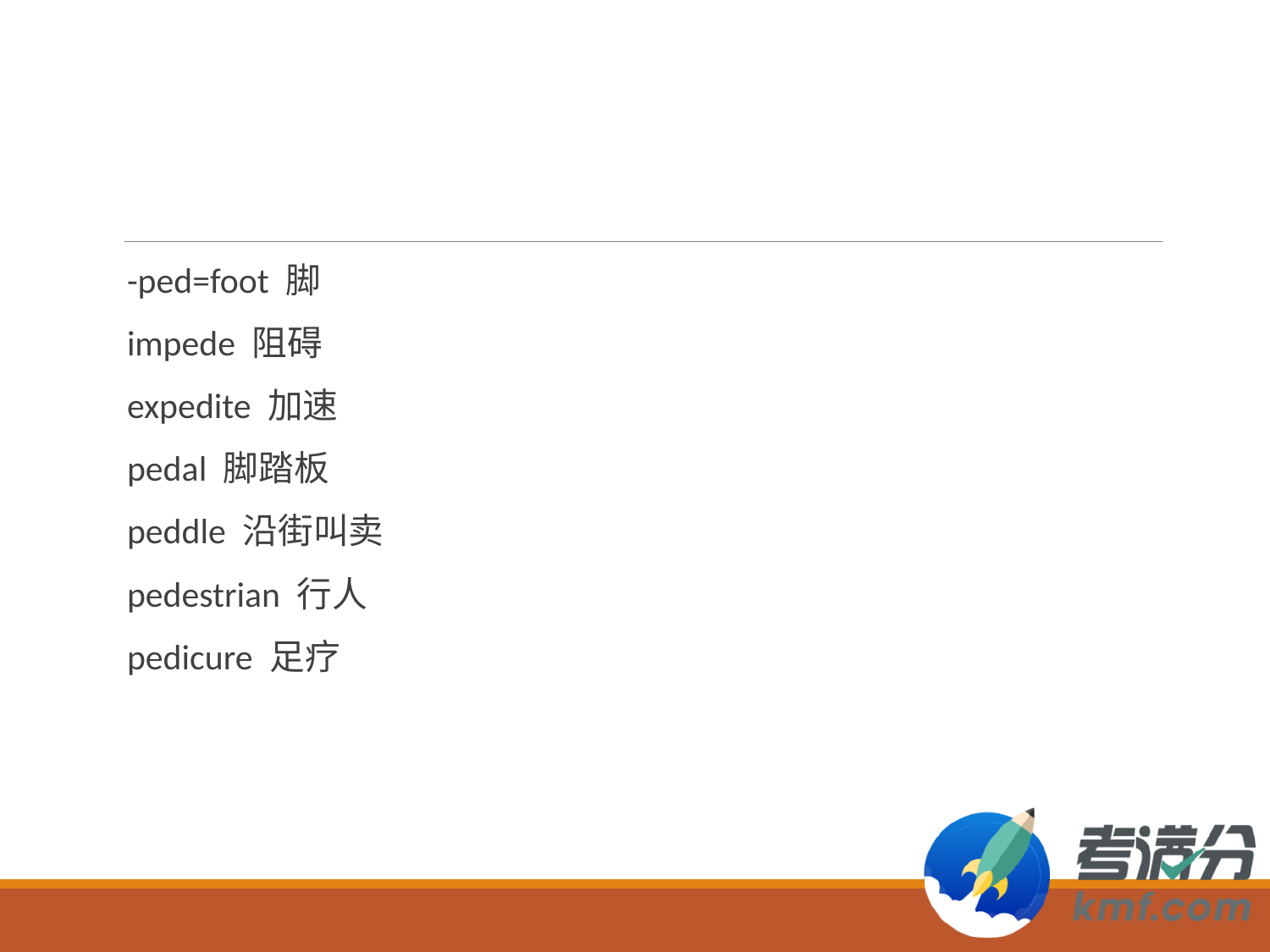

#
-ped=foot 脚
impede 阻碍
expedite 加速
pedal 脚踏板
peddle 沿街叫卖
pedestrian 行人
pedicure 足疗